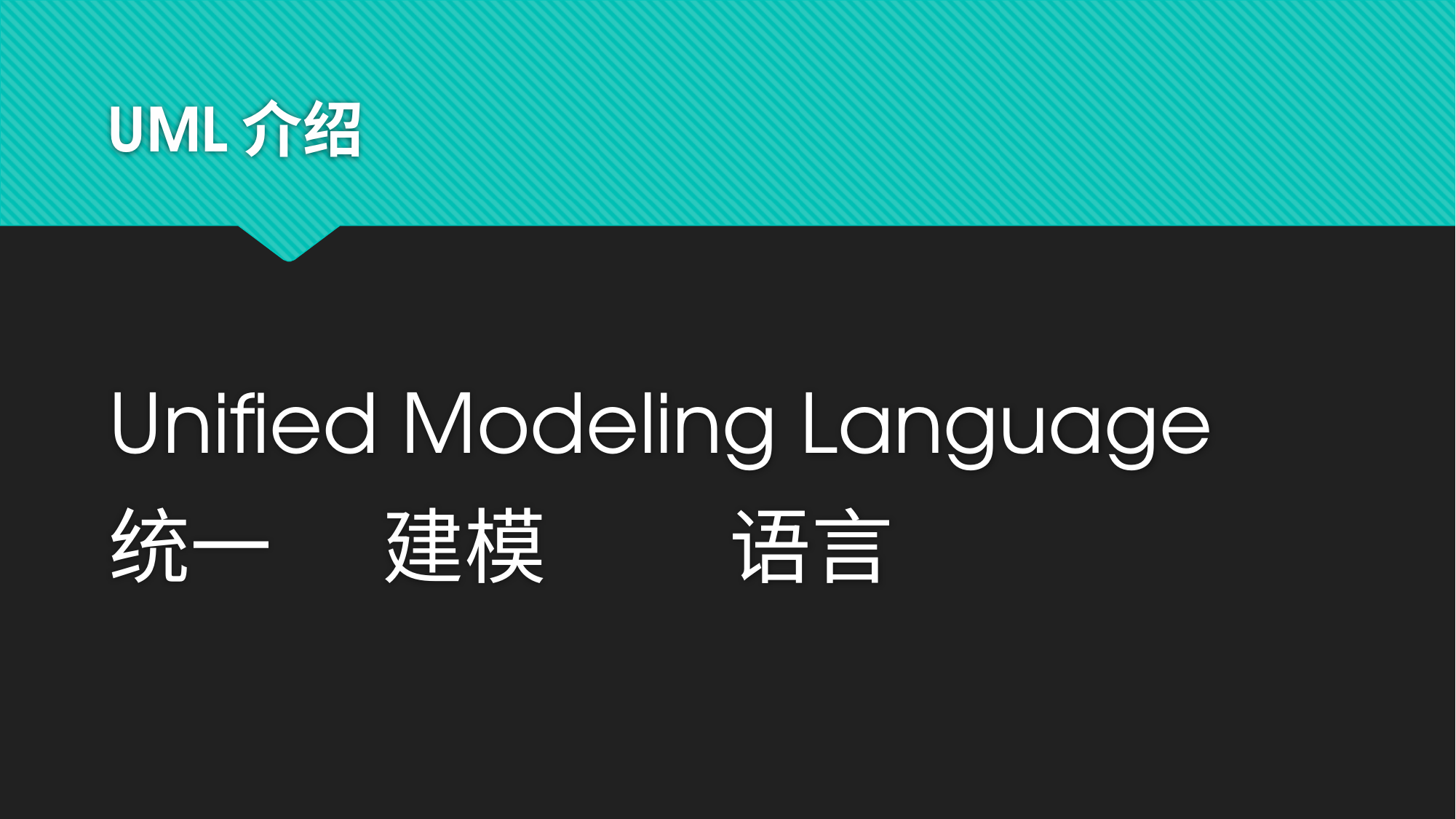

# UML介绍
Unified Modeling Language
统一      建模          语言